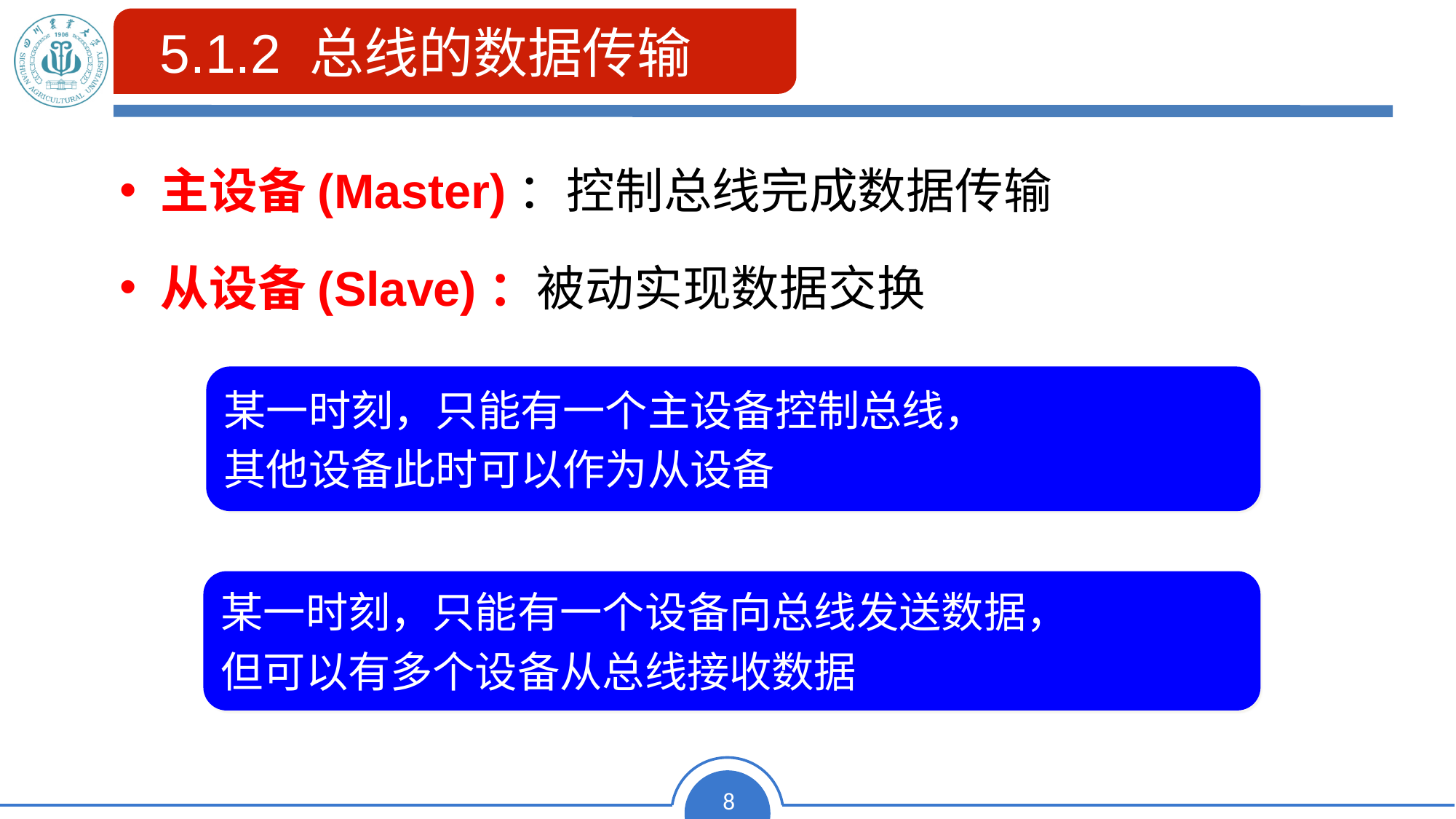

# 5.1.2 总线的数据传输
  5.1.2 总线的数据传输
主设备(Master)：控制总线完成数据传输
从设备(Slave)：被动实现数据交换
某一时刻，只能有一个主设备控制总线，
其他设备此时可以作为从设备
某一时刻，只能有一个设备向总线发送数据，
但可以有多个设备从总线接收数据